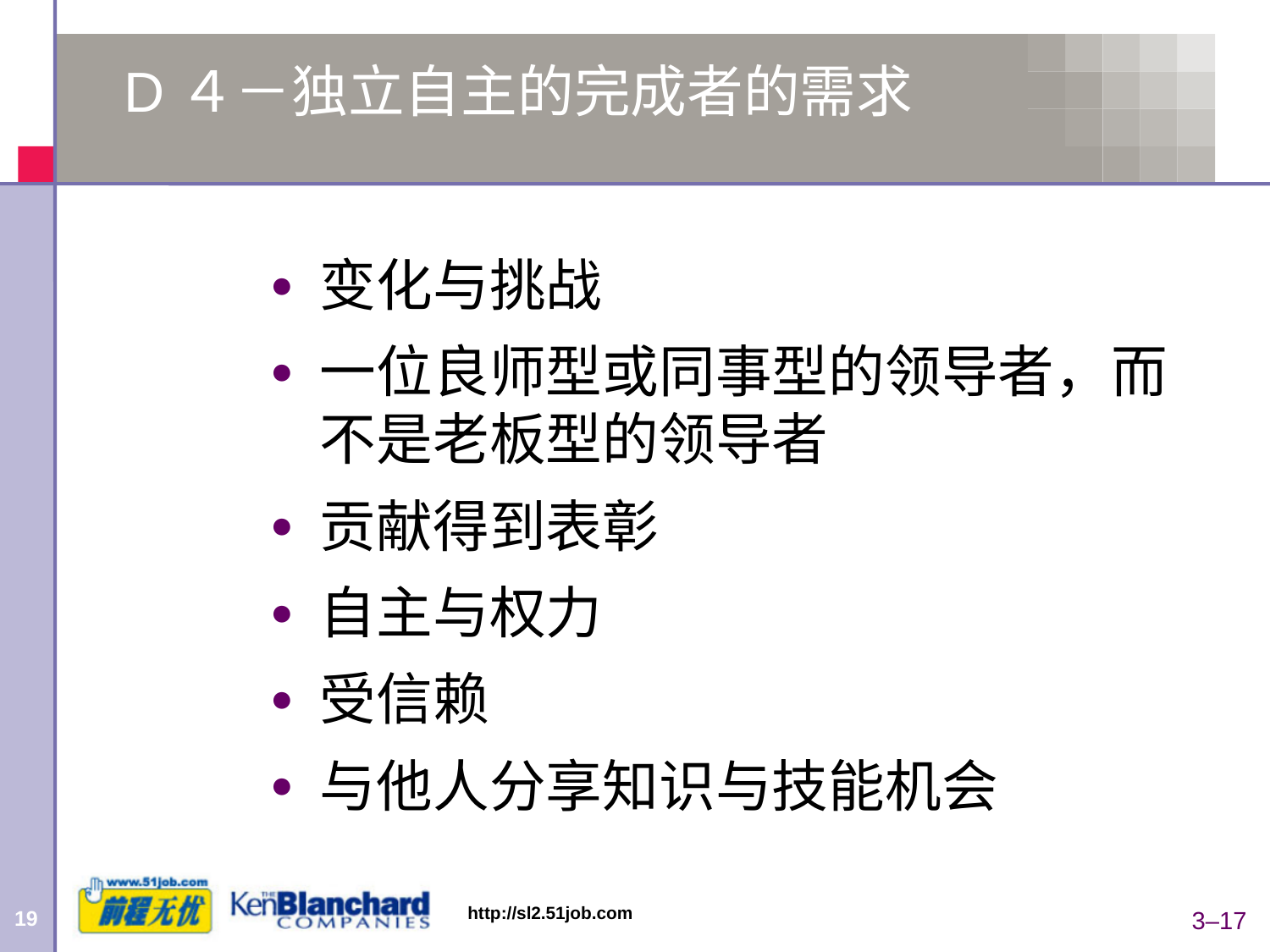

# D４－独立自主的完成者的需求
变化与挑战
一位良师型或同事型的领导者，而不是老板型的领导者
贡献得到表彰
自主与权力
受信赖
与他人分享知识与技能机会
3–17